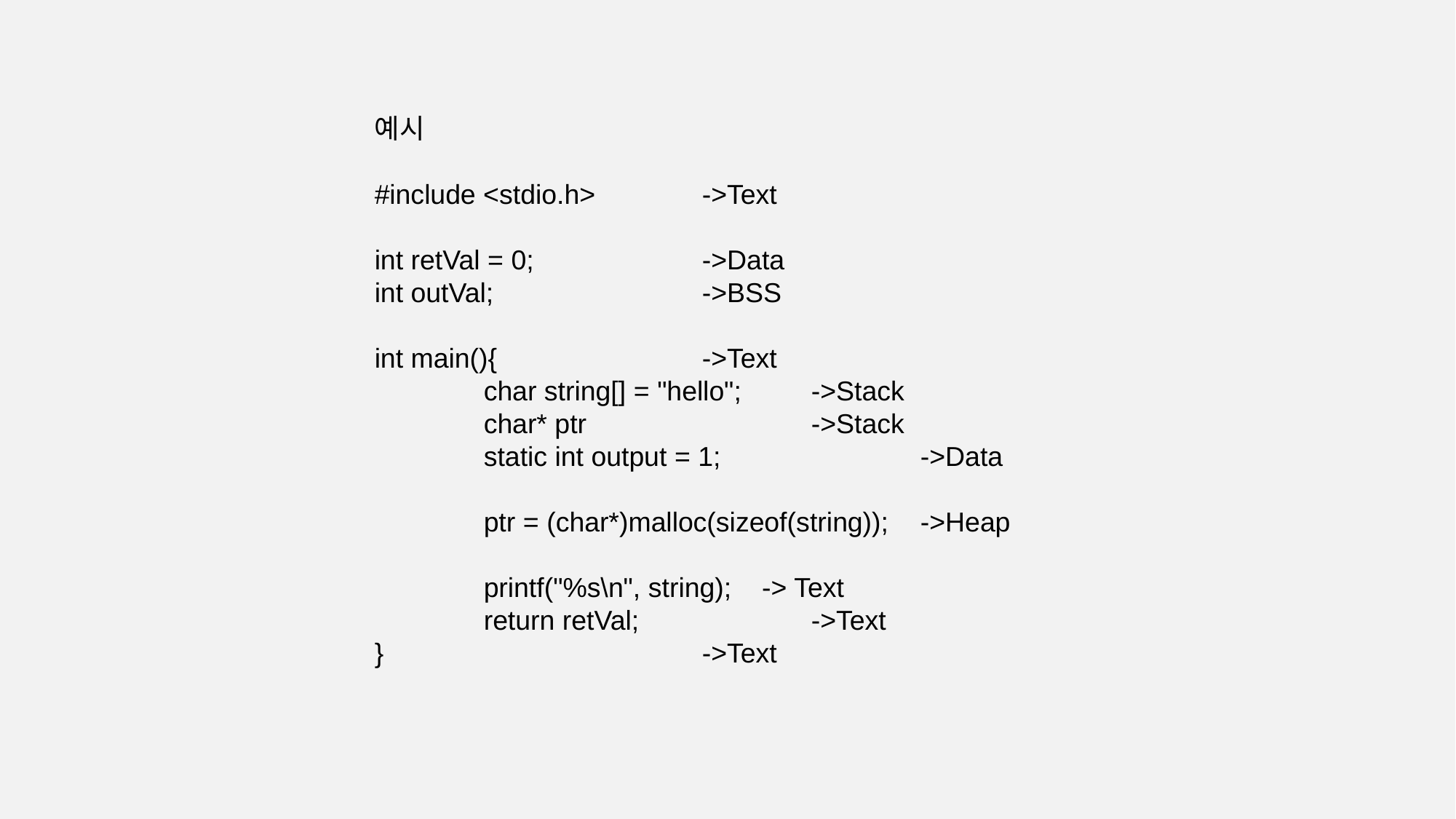

예시

#include <stdio.h>	->Text

int retVal = 0;		->Data
int outVal;		->BSS

int main(){		->Text
	char string[] = "hello";	->Stack
	char* ptr			->Stack
	static int output = 1;		->Data

	ptr = (char*)malloc(sizeof(string));	->Heap

	printf("%s\n", string);    -> Text
	return retVal;		->Text
}			->Text